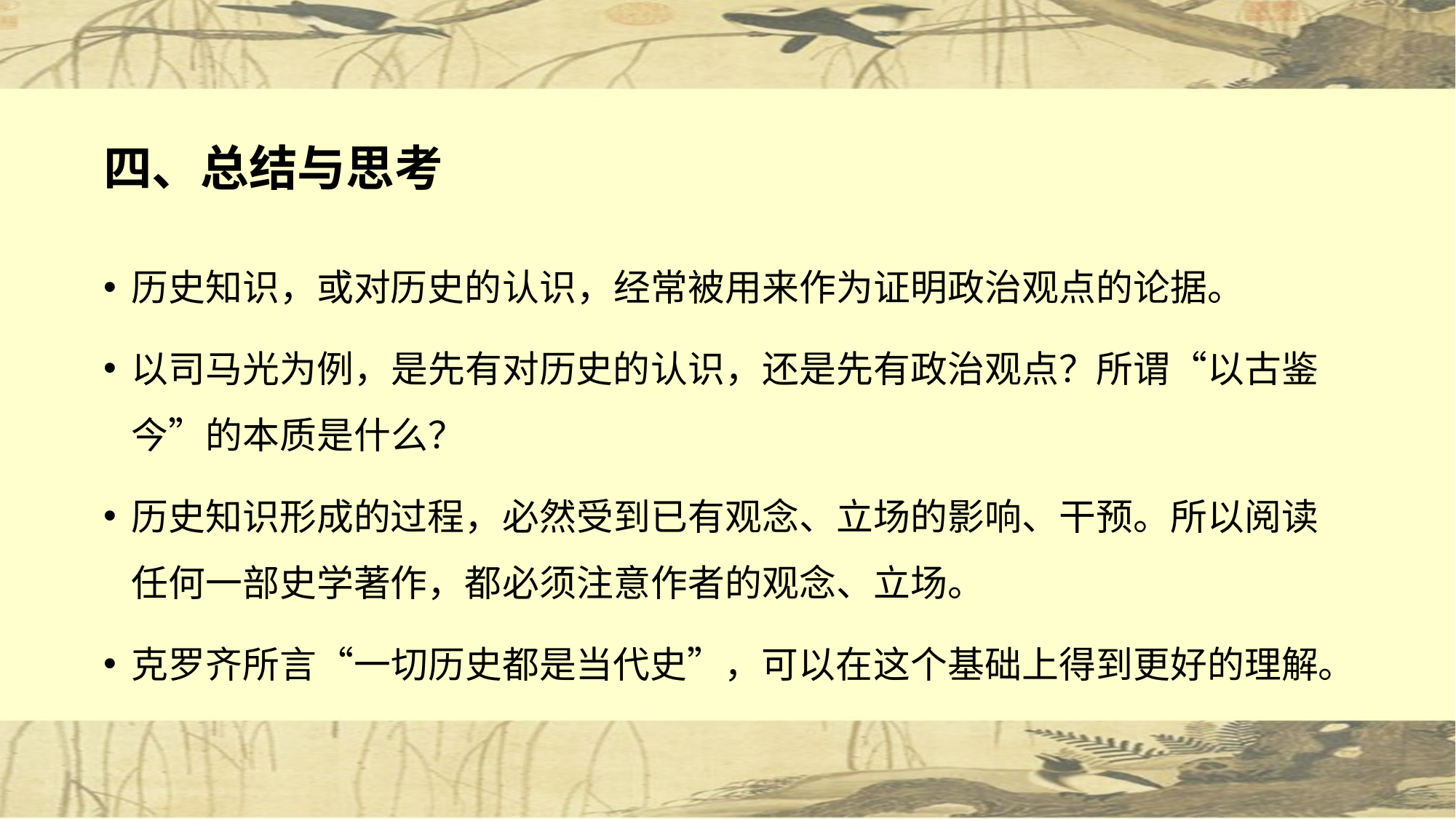

# 四、总结与思考
历史知识，或对历史的认识，经常被用来作为证明政治观点的论据。
以司马光为例，是先有对历史的认识，还是先有政治观点？所谓“以古鉴今”的本质是什么？
历史知识形成的过程，必然受到已有观念、立场的影响、干预。所以阅读任何一部史学著作，都必须注意作者的观念、立场。
克罗齐所言“一切历史都是当代史”，可以在这个基础上得到更好的理解。